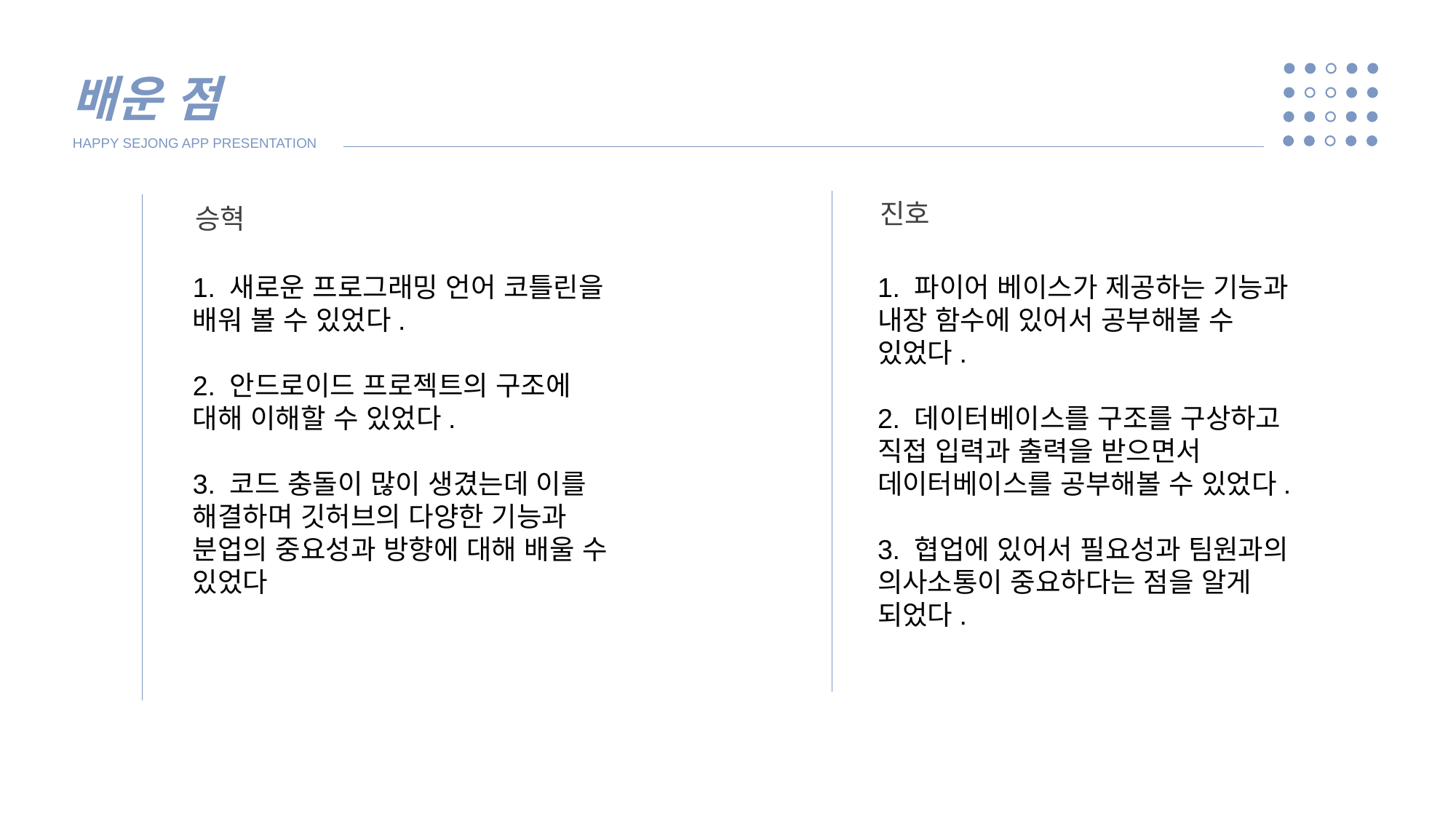

배운 점
HAPPY SEJONG APP PRESENTATION

진호
승혁
1. 새로운 프로그래밍 언어 코틀린을 배워 볼 수 있었다.

2. 안드로이드 프로젝트의 구조에 대해 이해할 수 있었다.

3. 코드 충돌이 많이 생겼는데 이를 해결하며 깃허브의 다양한 기능과 분업의 중요성과 방향에 대해 배울 수 있었다
1. 파이어 베이스가 제공하는 기능과 내장 함수에 있어서 공부해볼 수 있었다.

2. 데이터베이스를 구조를 구상하고 직접 입력과 출력을 받으면서 데이터베이스를 공부해볼 수 있었다.

3. 협업에 있어서 필요성과 팀원과의 의사소통이 중요하다는 점을 알게 되었다.